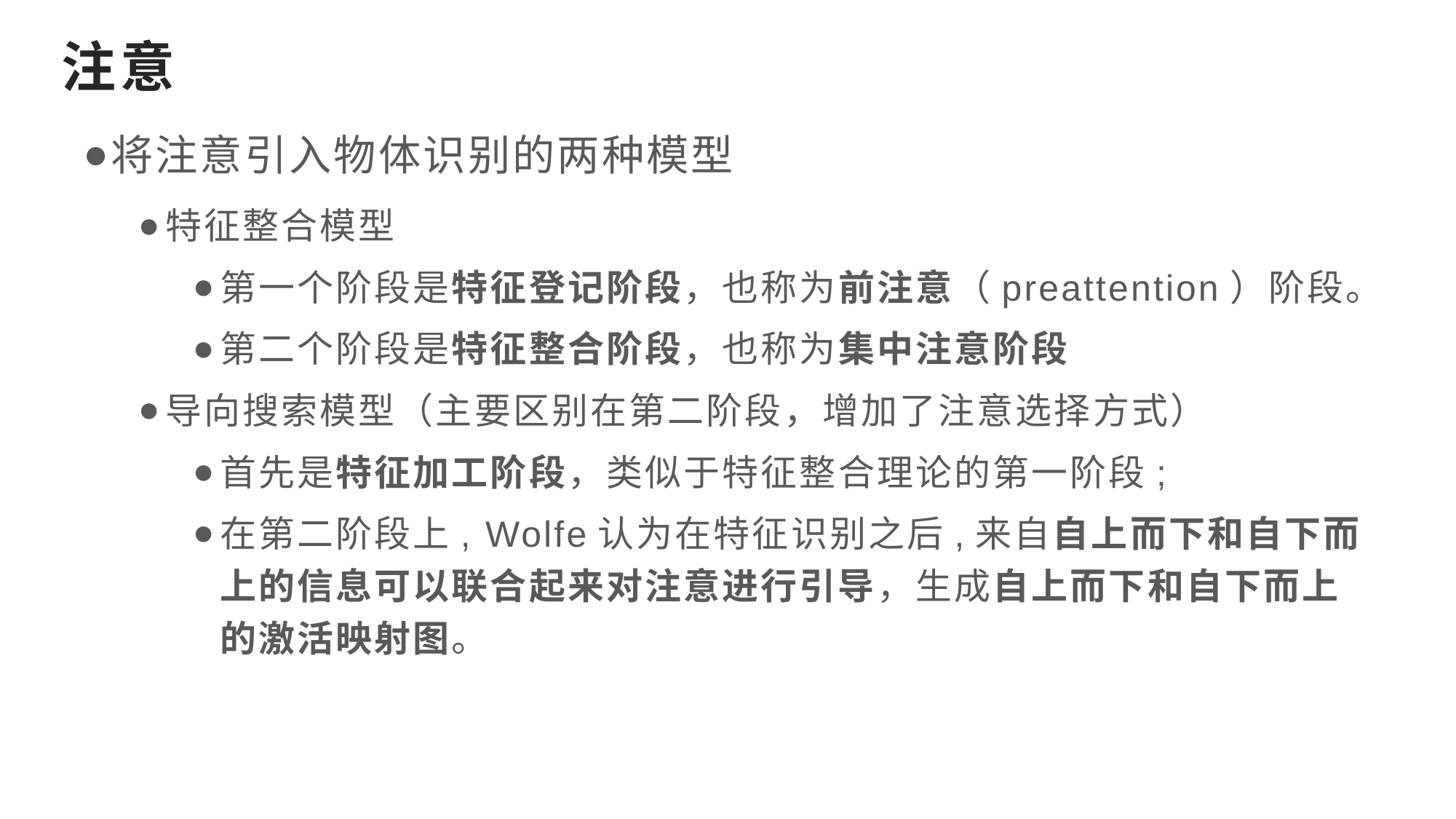

# 注意
将注意引入物体识别的两种模型
特征整合模型
第一个阶段是特征登记阶段，也称为前注意（preattention）阶段。
第二个阶段是特征整合阶段，也称为集中注意阶段
导向搜索模型（主要区别在第二阶段，增加了注意选择方式）
首先是特征加工阶段，类似于特征整合理论的第一阶段;
在第二阶段上, Wolfe认为在特征识别之后,来自自上而下和自下而上的信息可以联合起来对注意进行引导，生成自上而下和自下而上的激活映射图。